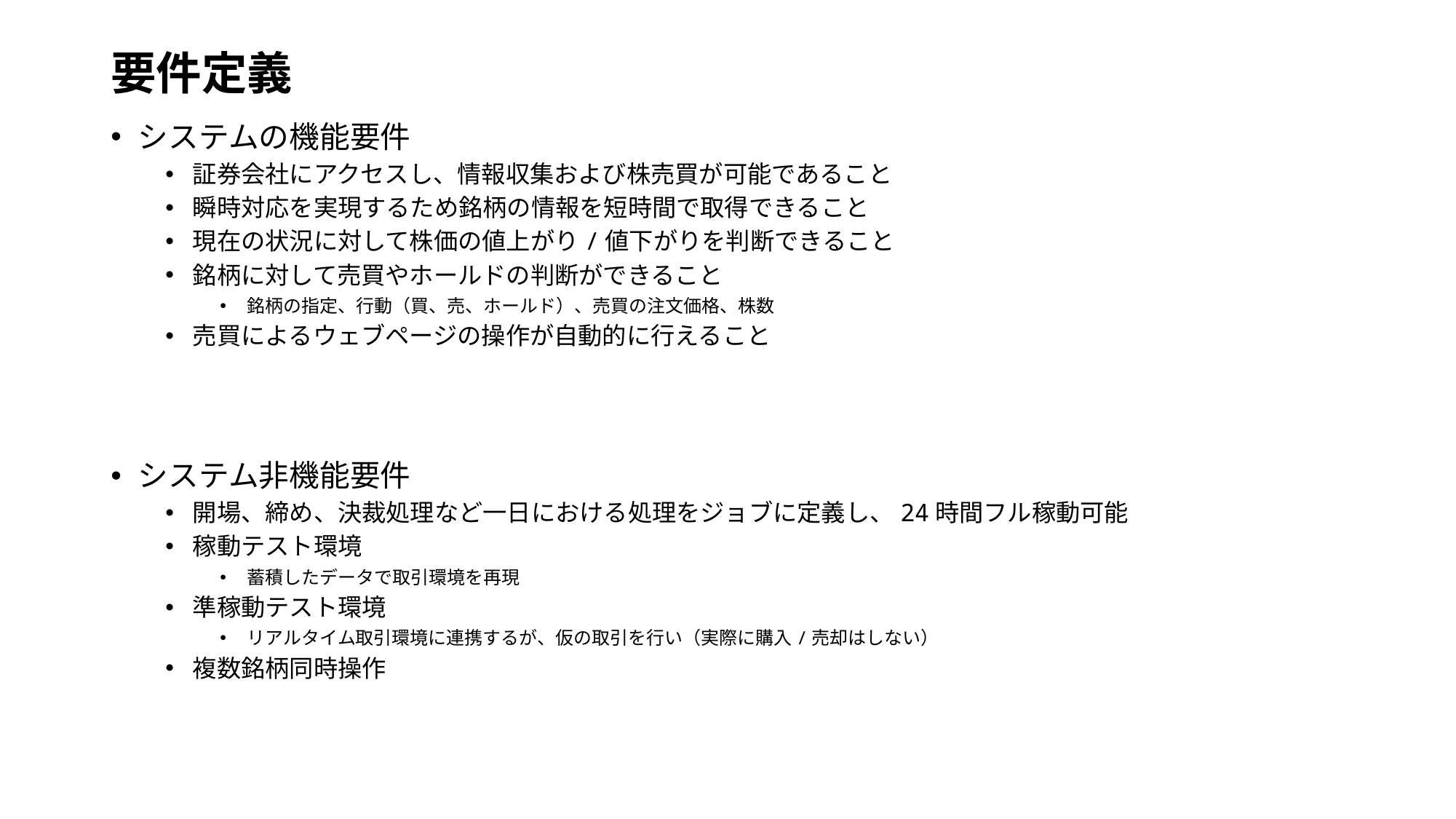

# 要件定義
システムの機能要件
証券会社にアクセスし、情報収集および株売買が可能であること
瞬時対応を実現するため銘柄の情報を短時間で取得できること
現在の状況に対して株価の値上がり/値下がりを判断できること
銘柄に対して売買やホールドの判断ができること
銘柄の指定、行動（買、売、ホールド）、売買の注文価格、株数
売買によるウェブページの操作が自動的に行えること

システム非機能要件
開場、締め、決裁処理など一日における処理をジョブに定義し、24時間フル稼動可能
稼動テスト環境
蓄積したデータで取引環境を再現
準稼動テスト環境
リアルタイム取引環境に連携するが、仮の取引を行い（実際に購入/売却はしない）
複数銘柄同時操作